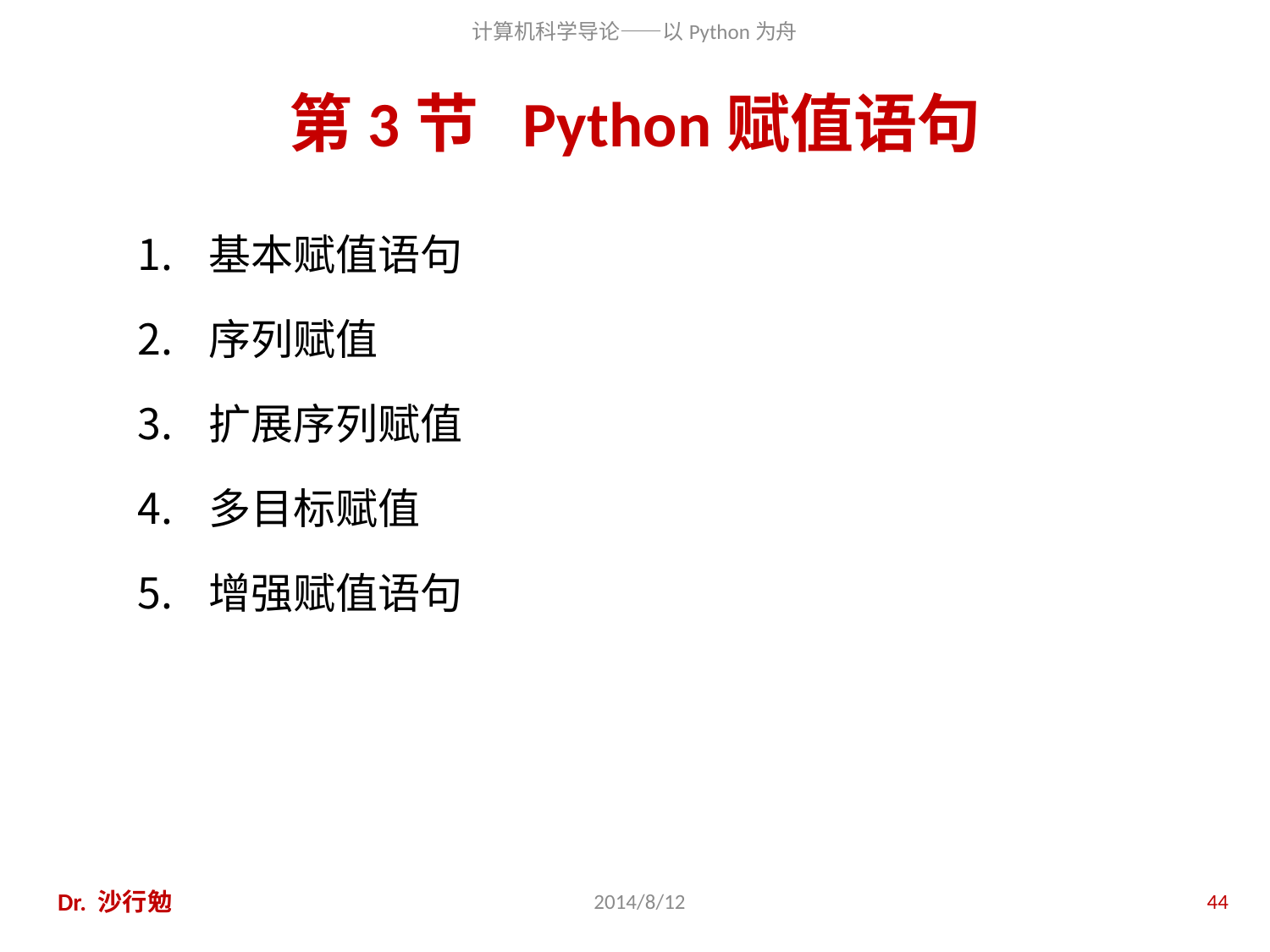

# 第3节  Python赋值语句
基本赋值语句
序列赋值
扩展序列赋值
多目标赋值
增强赋值语句
Dr. 沙行勉
2014/8/12
44